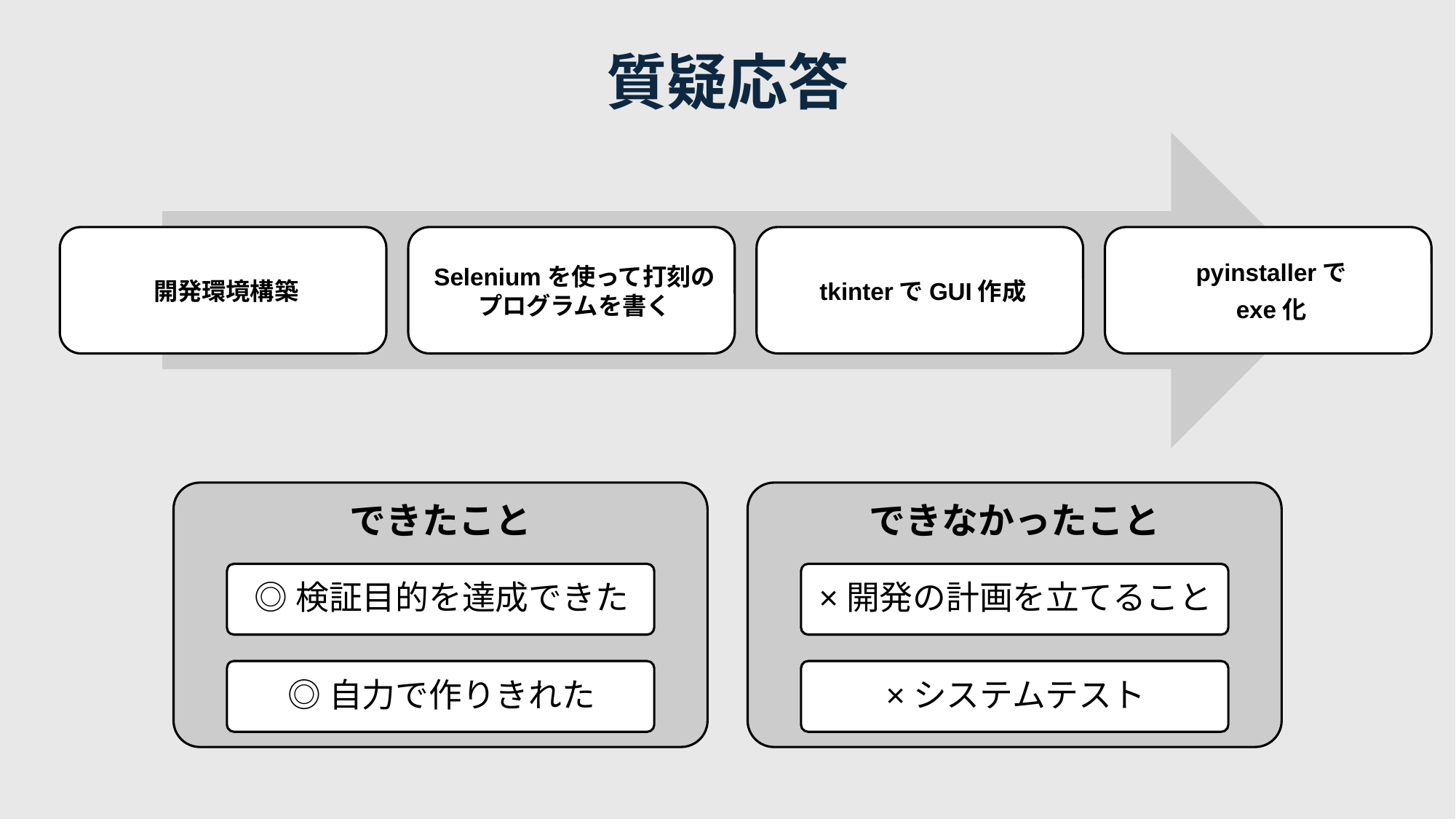

32
質疑応答
開発環境構築
Seleniumを使って打刻のプログラムを書く
tkinterでGUI作成
pyinstallerで
exe化
できたこと
◎検証目的を達成できた
◎自力で作りきれた
できなかったこと
×開発の計画を立てること
×システムテスト